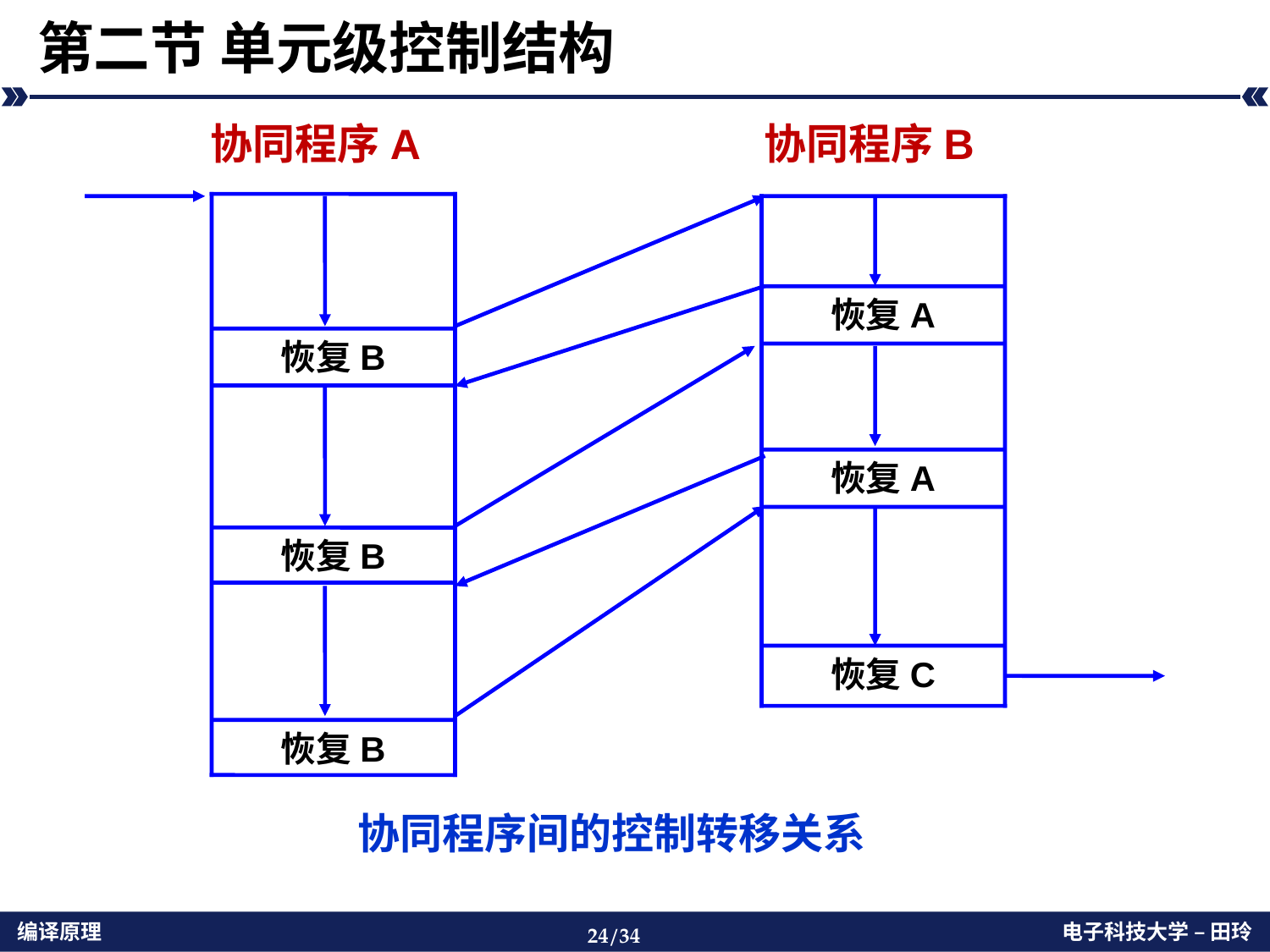

# 第二节 单元级控制结构
协同程序B
协同程序A

恢复A

恢复B

恢复A

恢复B

恢复C

恢复B

协同程序间的控制转移关系